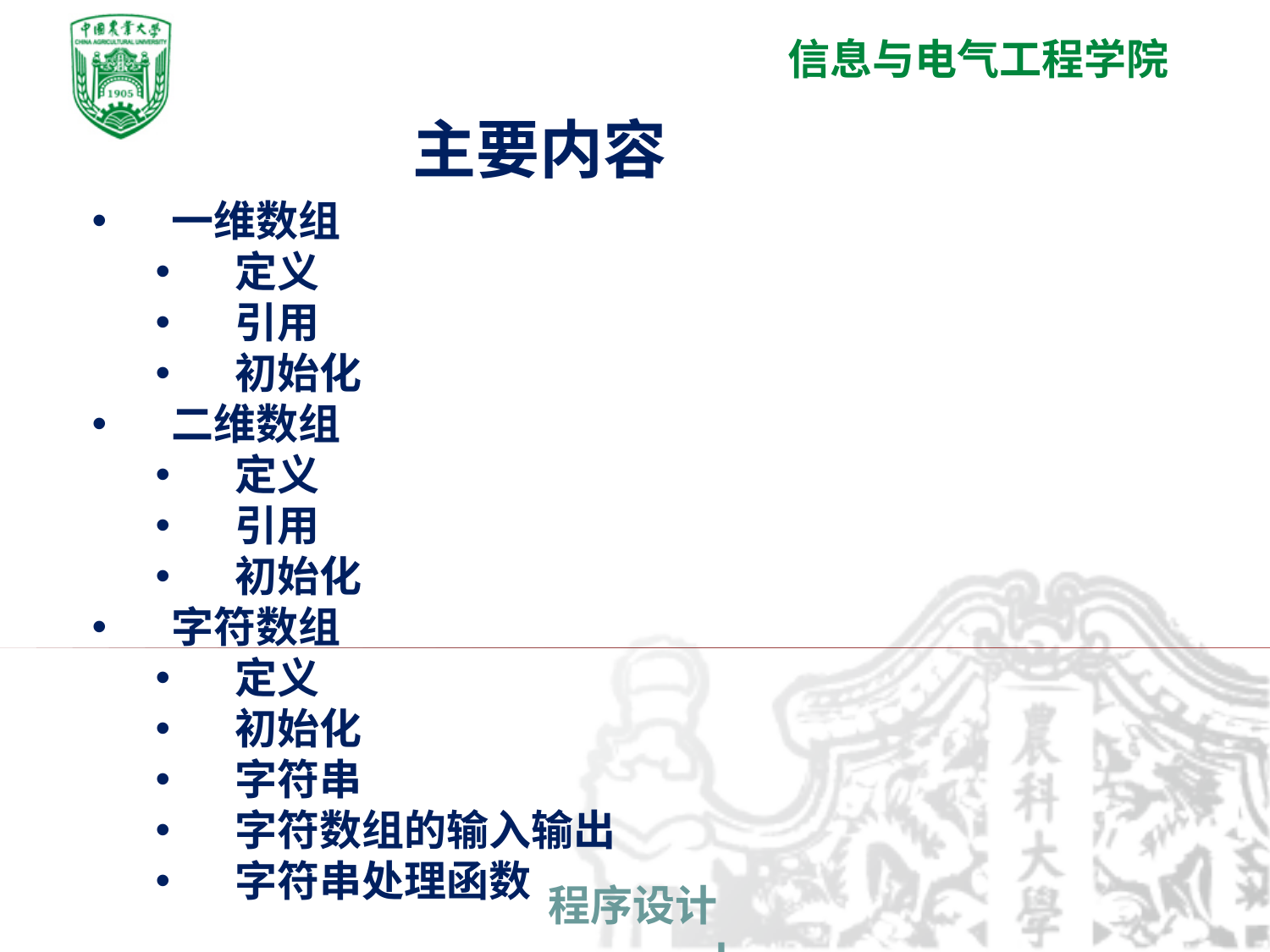

主要内容
一维数组
定义
引用
初始化
二维数组
定义
引用
初始化
字符数组
定义
初始化
字符串
字符数组的输入输出
字符串处理函数